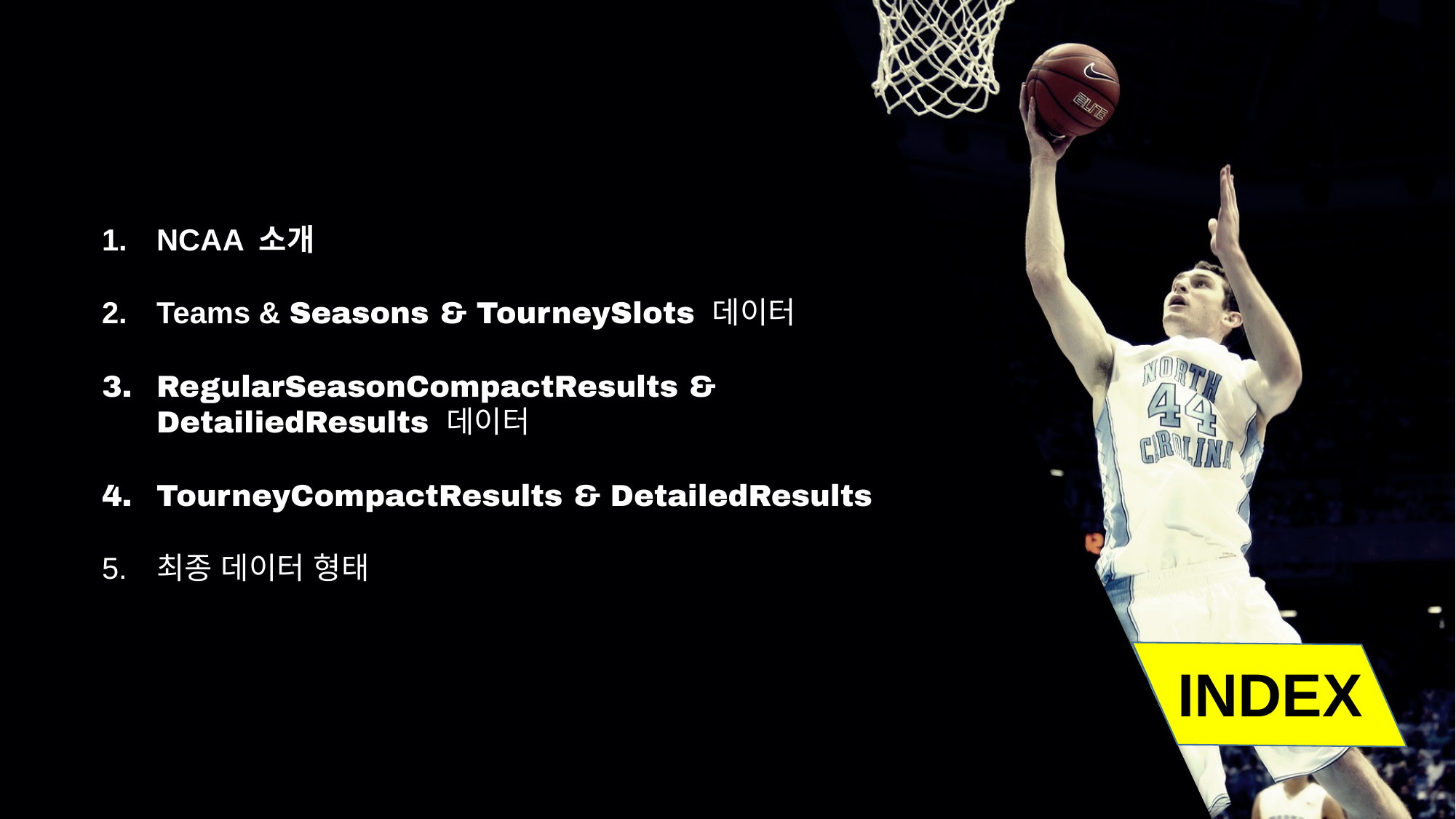

NCAA 소개

Teams & Seasons & TourneySlots 데이터

RegularSeasonCompactResults & DetailiedResults 데이터

TourneyCompactResults & DetailedResults

최종 데이터 형태

INDEX